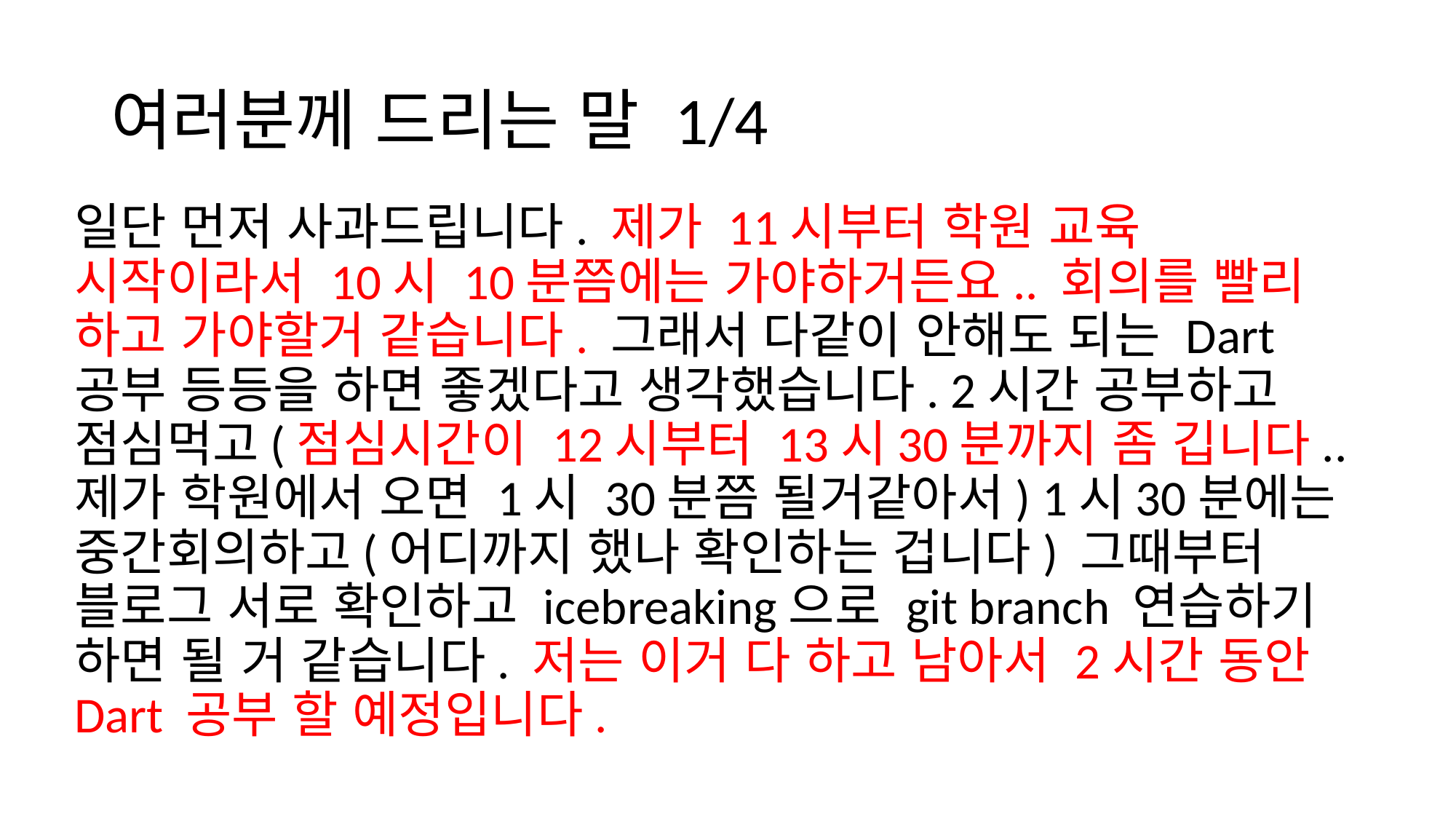

# 여러분께 드리는 말 1/4
일단 먼저 사과드립니다. 제가 11시부터 학원 교육 시작이라서 10시 10분쯤에는 가야하거든요.. 회의를 빨리 하고 가야할거 같습니다. 그래서 다같이 안해도 되는 Dart 공부 등등을 하면 좋겠다고 생각했습니다. 2시간 공부하고 점심먹고(점심시간이 12시부터 13시30분까지 좀 깁니다.. 제가 학원에서 오면 1시 30분쯤 될거같아서) 1시30분에는 중간회의하고(어디까지 했나 확인하는 겁니다) 그때부터 블로그 서로 확인하고 icebreaking으로 git branch 연습하기 하면 될 거 같습니다. 저는 이거 다 하고 남아서 2시간 동안 Dart 공부 할 예정입니다.